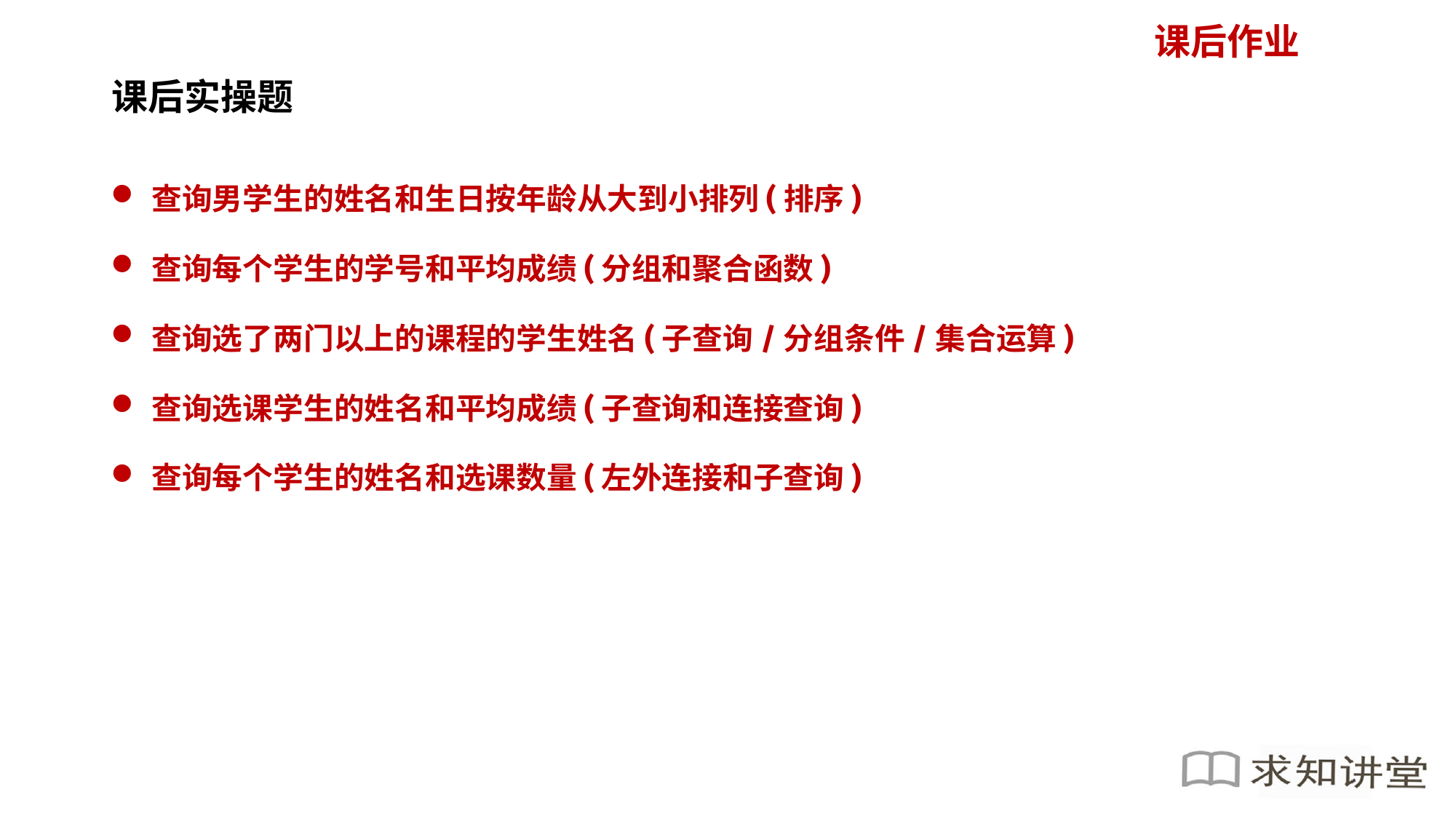

查询男学生的姓名和生日按年龄从大到小排列(排序)
查询每个学生的学号和平均成绩(分组和聚合函数)
查询选了两门以上的课程的学生姓名(子查询/分组条件/集合运算)
查询选课学生的姓名和平均成绩(子查询和连接查询)
查询每个学生的姓名和选课数量(左外连接和子查询)